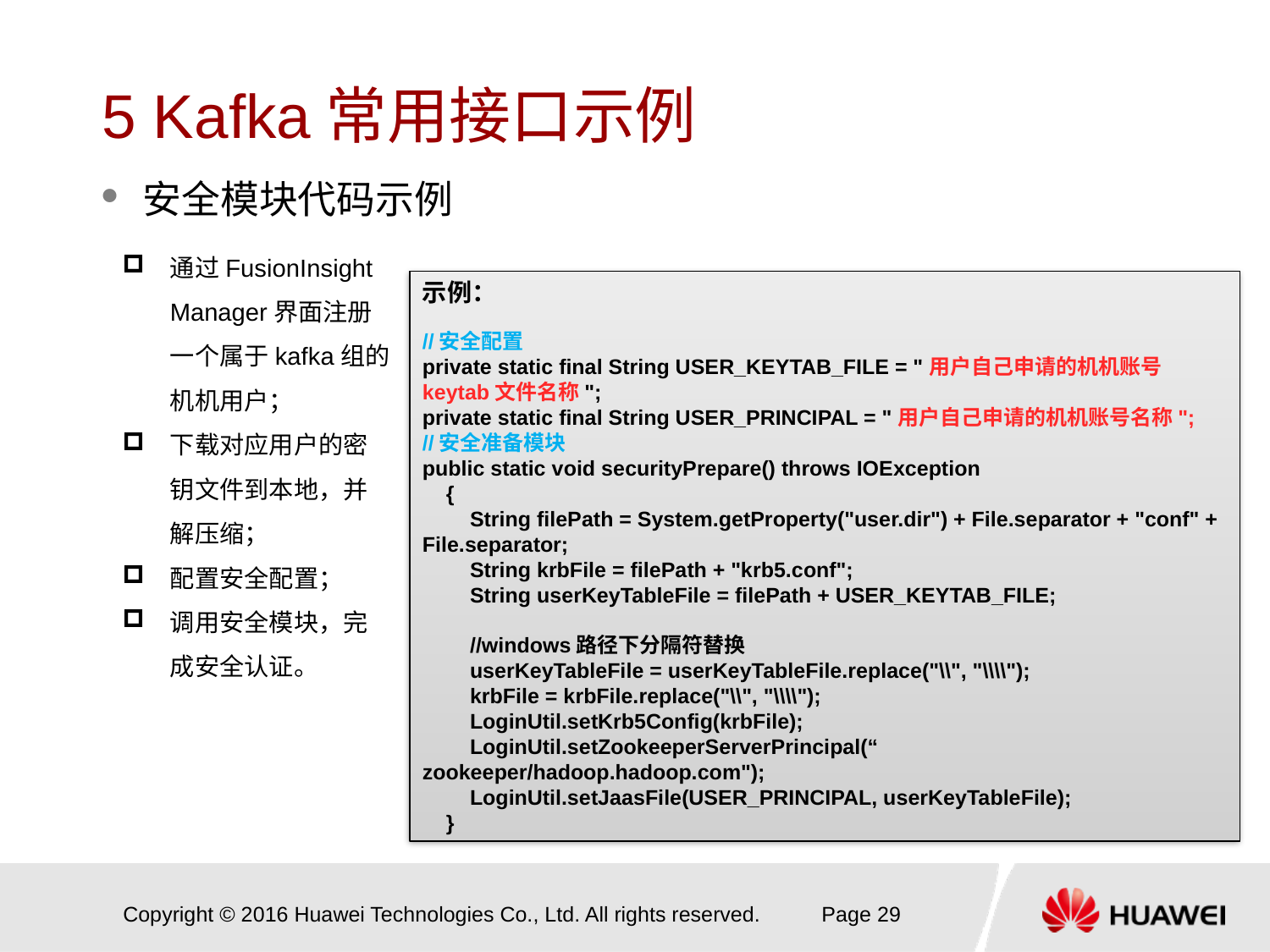

# 5 Kafka常用接口示例
安全模块代码示例

通过FusionInsight Manager界面注册一个属于kafka组的机机用户；
下载对应用户的密钥文件到本地，并解压缩；
配置安全配置；
调用安全模块，完成安全认证。
示例：

//安全配置
private static final String USER_KEYTAB_FILE = "用户自己申请的机机账号keytab文件名称";
private static final String USER_PRINCIPAL = "用户自己申请的机机账号名称";
//安全准备模块
public static void securityPrepare() throws IOException
    {
        String filePath = System.getProperty("user.dir") + File.separator + "conf" + File.separator;
        String krbFile = filePath + "krb5.conf";
        String userKeyTableFile = filePath + USER_KEYTAB_FILE;

        //windows路径下分隔符替换
        userKeyTableFile = userKeyTableFile.replace("\\", "\\\\");
        krbFile = krbFile.replace("\\", "\\\\");
        LoginUtil.setKrb5Config(krbFile);
        LoginUtil.setZookeeperServerPrincipal(“
zookeeper/hadoop.hadoop.com");
        LoginUtil.setJaasFile(USER_PRINCIPAL, userKeyTableFile);
    }